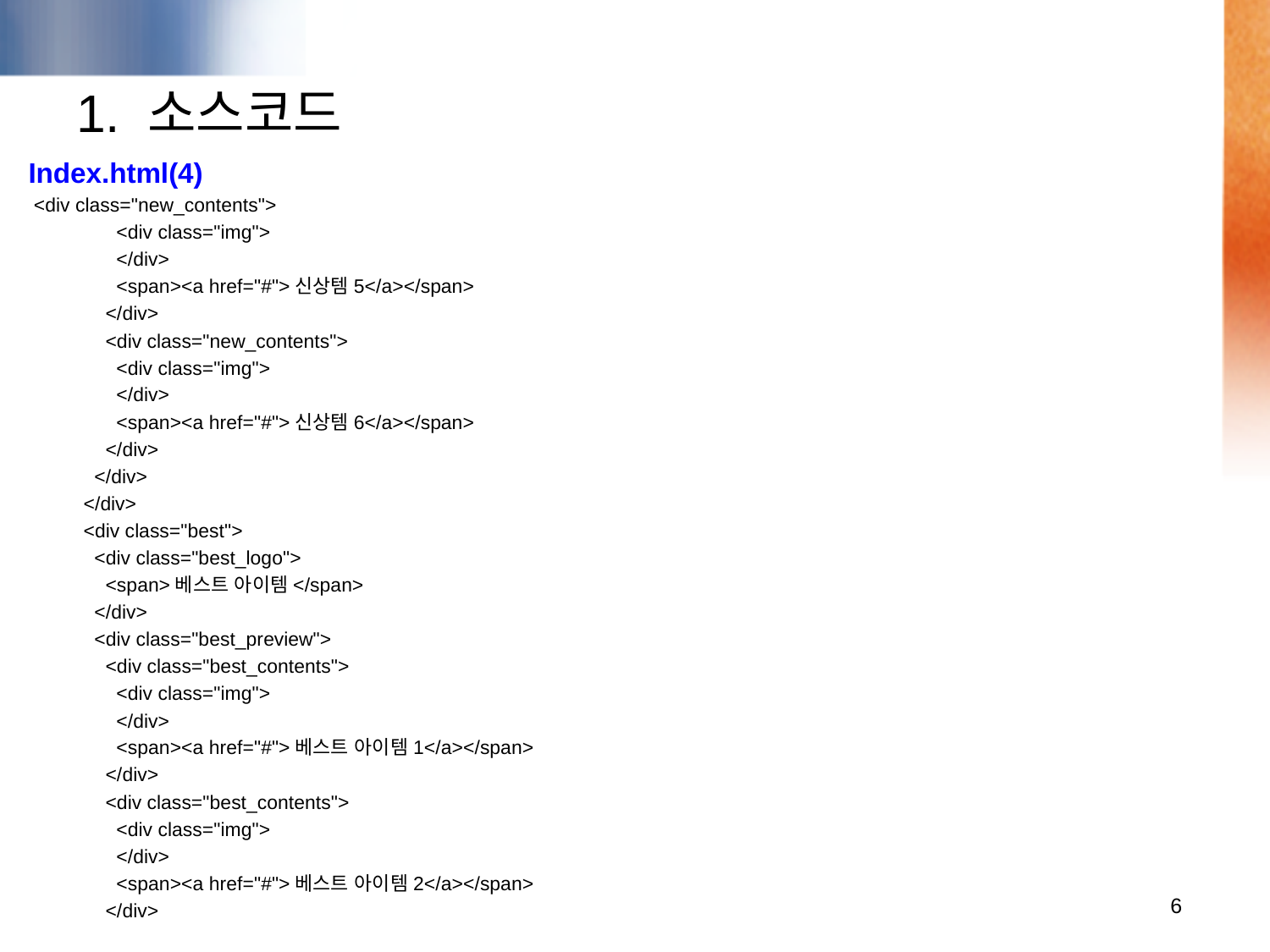

# 1. 소스코드
Index.html(4)
 <div class="new_contents">
                <div class="img">
                </div>
                <span><a href="#">신상템5</a></span>
              </div>
              <div class="new_contents">
                <div class="img">
                </div>
                <span><a href="#">신상템6</a></span>
              </div>
            </div>
          </div>
          <div class="best">
            <div class="best_logo">
              <span>베스트 아이템</span>
            </div>
            <div class="best_preview">
              <div class="best_contents">
                <div class="img">
                </div>
                <span><a href="#">베스트 아이템1</a></span>
              </div>
              <div class="best_contents">
                <div class="img">
                </div>
                <span><a href="#">베스트 아이템2</a></span>
              </div>